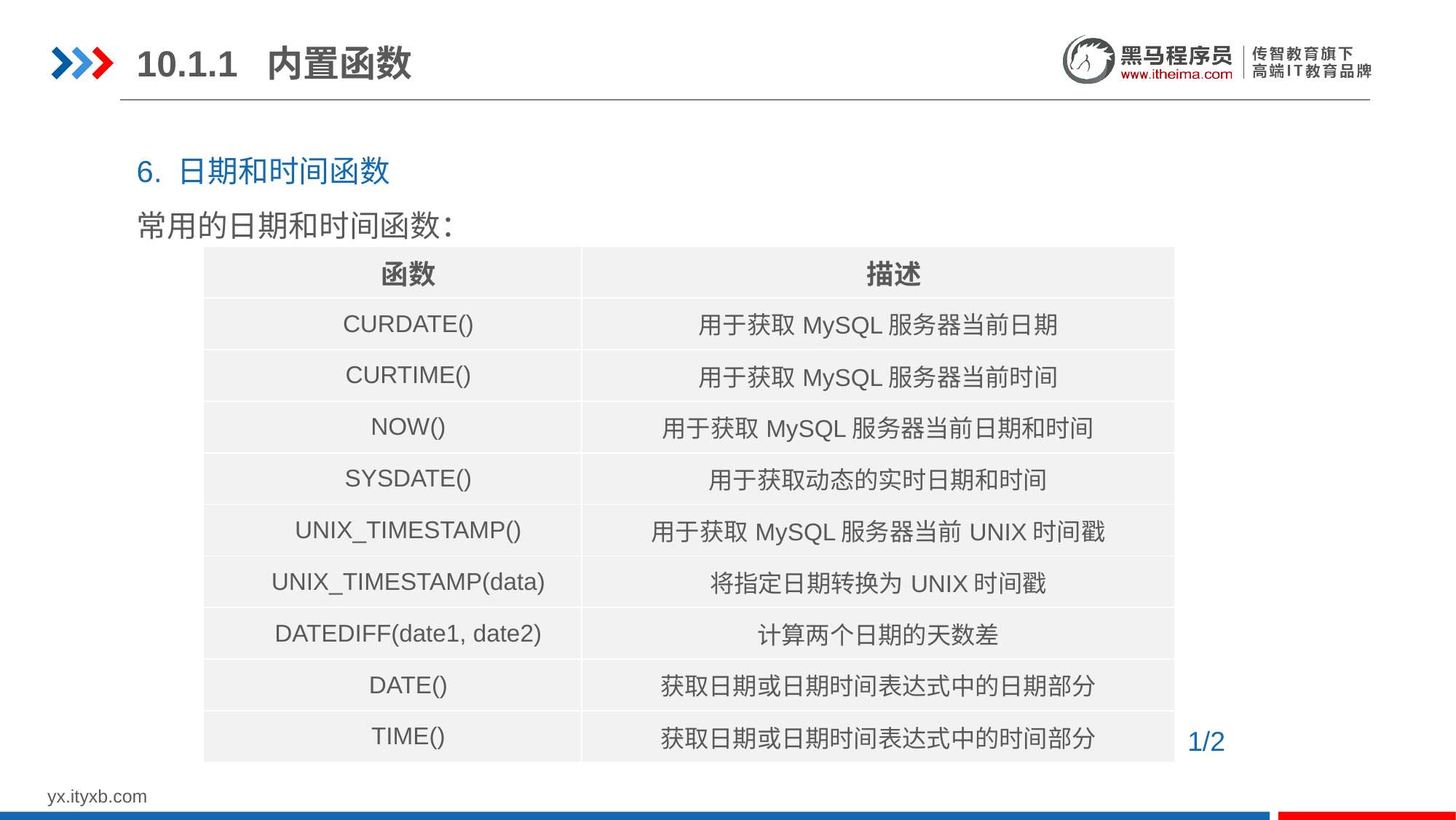

10.1.1  内置函数
6. 日期和时间函数
常用的日期和时间函数：
| 函数 | 描述 |
| --- | --- |
| CURDATE() | 用于获取MySQL服务器当前日期 |
| CURTIME() | 用于获取MySQL服务器当前时间 |
| NOW() | 用于获取MySQL服务器当前日期和时间 |
| SYSDATE() | 用于获取动态的实时日期和时间 |
| UNIX\_TIMESTAMP() | 用于获取MySQL服务器当前UNIX时间戳 |
| UNIX\_TIMESTAMP(data) | 将指定日期转换为UNIX时间戳 |
| DATEDIFF(date1, date2) | 计算两个日期的天数差 |
| DATE() | 获取日期或日期时间表达式中的日期部分 |
| TIME() | 获取日期或日期时间表达式中的时间部分 |
1/2